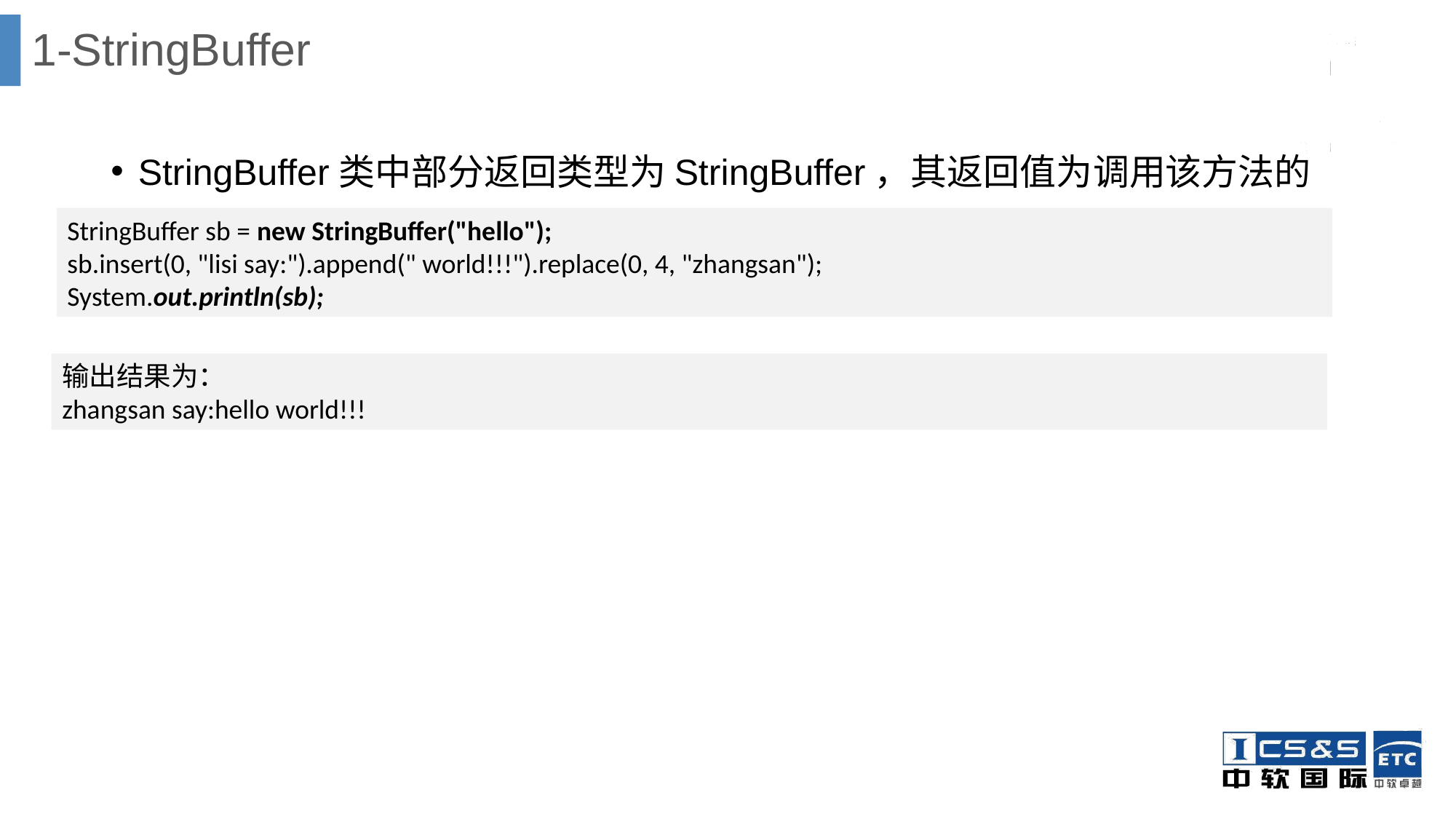

# 1-StringBuffer
StringBuffer类中部分返回类型为StringBuffer，其返回值为调用该方法的对象。这么做是为了实现方法的链式调用，使代码书写的更优雅
StringBuffer sb = new StringBuffer("hello");
sb.insert(0, "lisi say:").append(" world!!!").replace(0, 4, "zhangsan");
System.out.println(sb);
输出结果为：
zhangsan say:hello world!!!